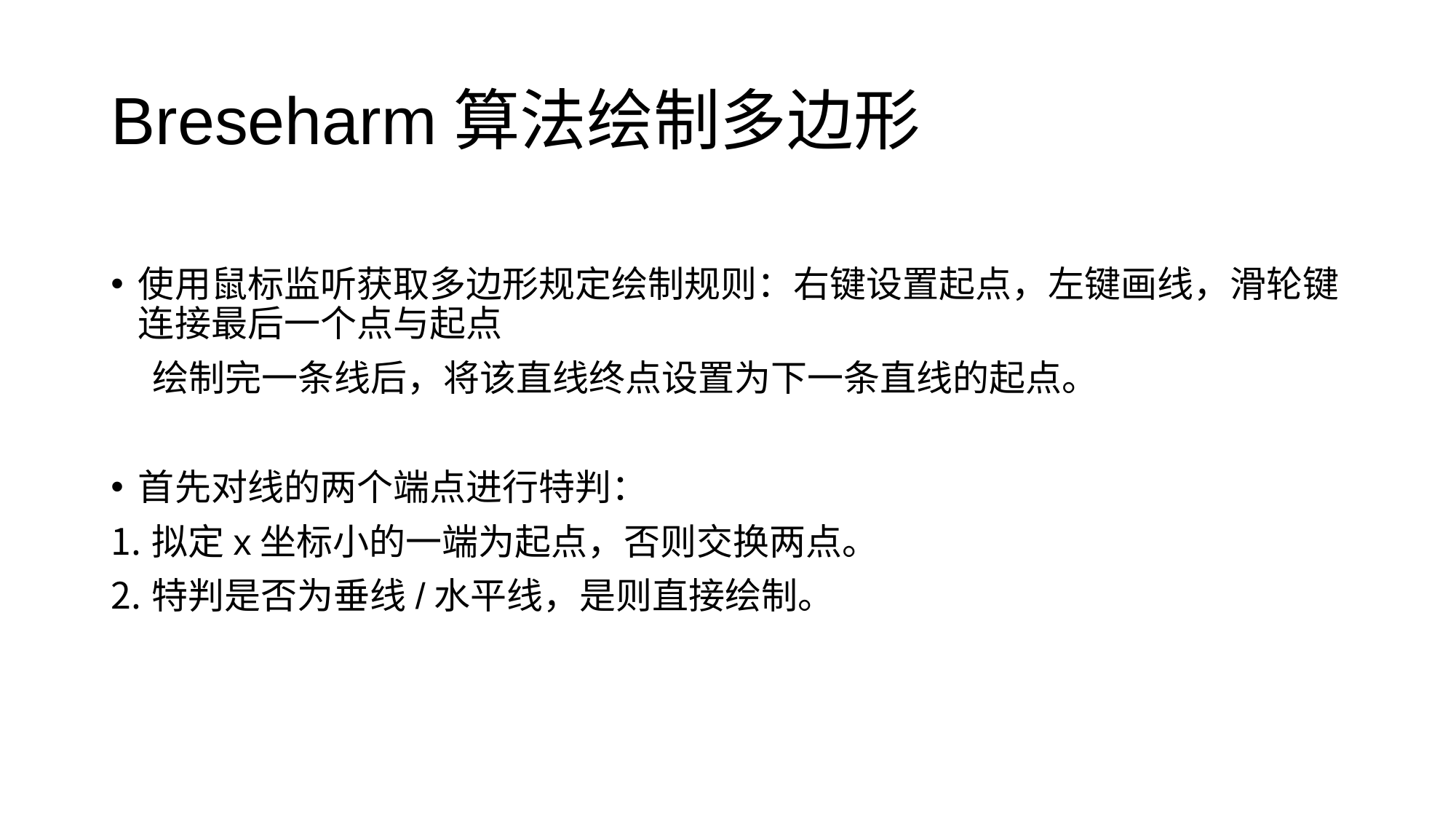

# Breseharm算法绘制多边形

使用鼠标监听获取多边形规定绘制规则：右键设置起点，左键画线，滑轮键连接最后一个点与起点
    绘制完一条线后，将该直线终点设置为下一条直线的起点。

首先对线的两个端点进行特判：
拟定x坐标小的一端为起点，否则交换两点。
特判是否为垂线/水平线，是则直接绘制。